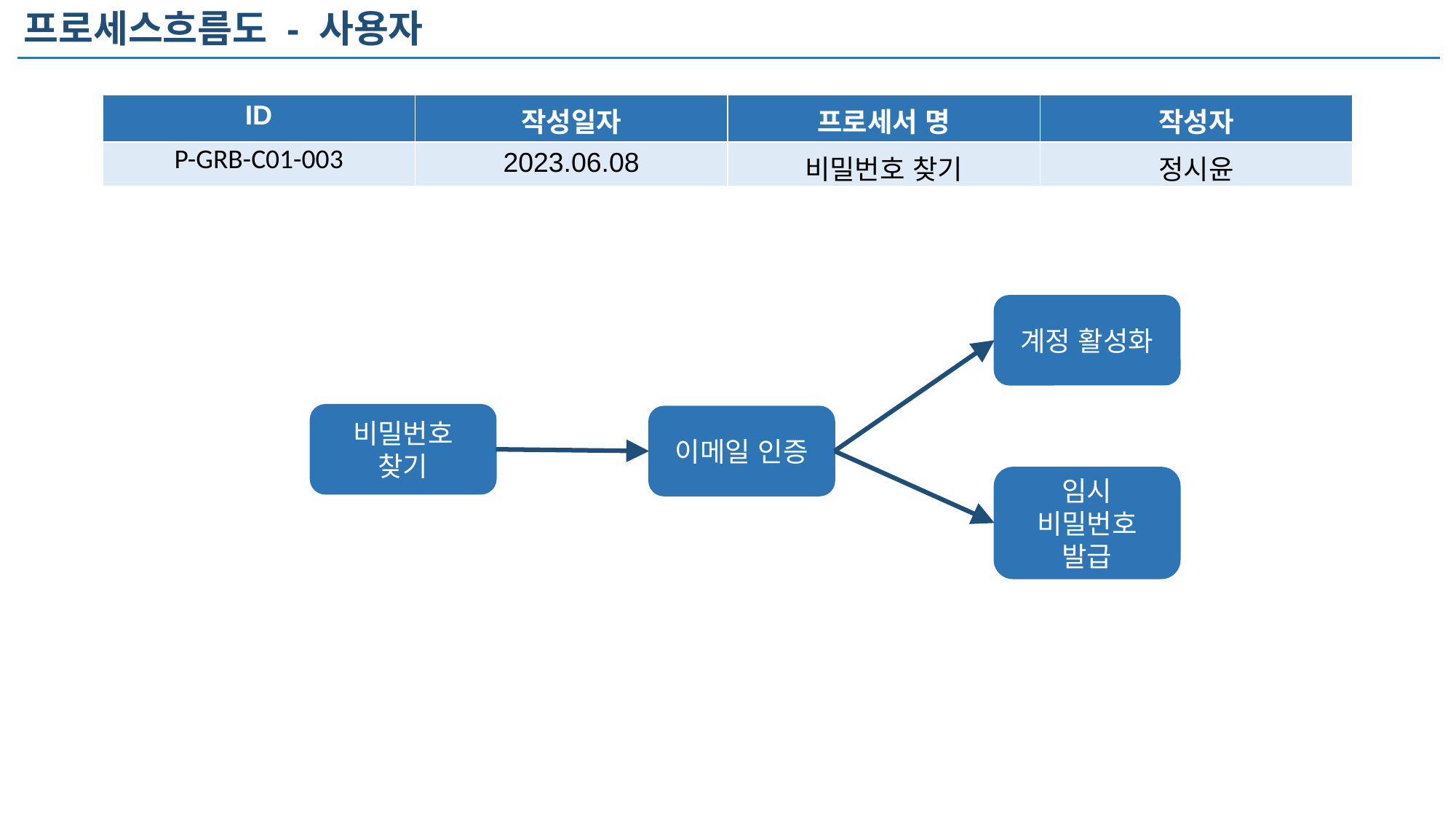

프로세스흐름도 - 사용자
| ID | 작성일자 | 프로세서 명 | 작성자 |
| --- | --- | --- | --- |
| P-GRB-C01-003 | 2023.06.08 | 비밀번호 찾기 | 정시윤 |
계정 활성화
비밀번호 찾기
이메일 인증
임시 비밀번호 발급